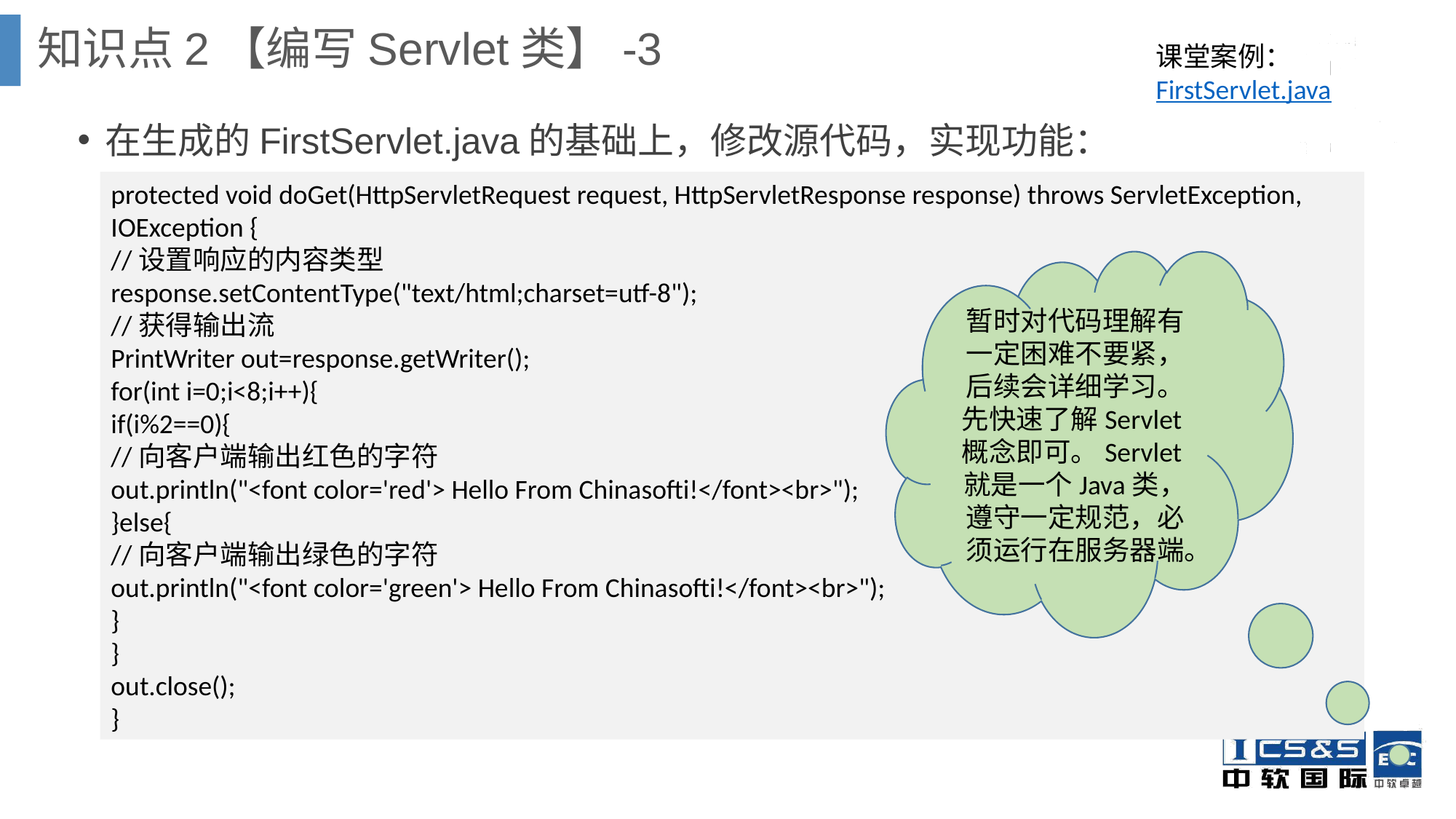

知识点2【编写Servlet类】-3

课堂案例：FirstServlet.java
在生成的FirstServlet.java的基础上，修改源代码，实现功能：
protected void doGet(HttpServletRequest request, HttpServletResponse response) throws ServletException, IOException {
//设置响应的内容类型
response.setContentType("text/html;charset=utf-8");
//获得输出流
PrintWriter out=response.getWriter();
for(int i=0;i<8;i++){
if(i%2==0){
//向客户端输出红色的字符
out.println("<font color='red'> Hello From Chinasofti!</font><br>");
}else{
//向客户端输出绿色的字符
out.println("<font color='green'> Hello From Chinasofti!</font><br>");
}
}
out.close();
}
暂时对代码理解有一定困难不要紧，后续会详细学习。先快速了解Servlet概念即可。Servlet就是一个Java类，遵守一定规范，必须运行在服务器端。